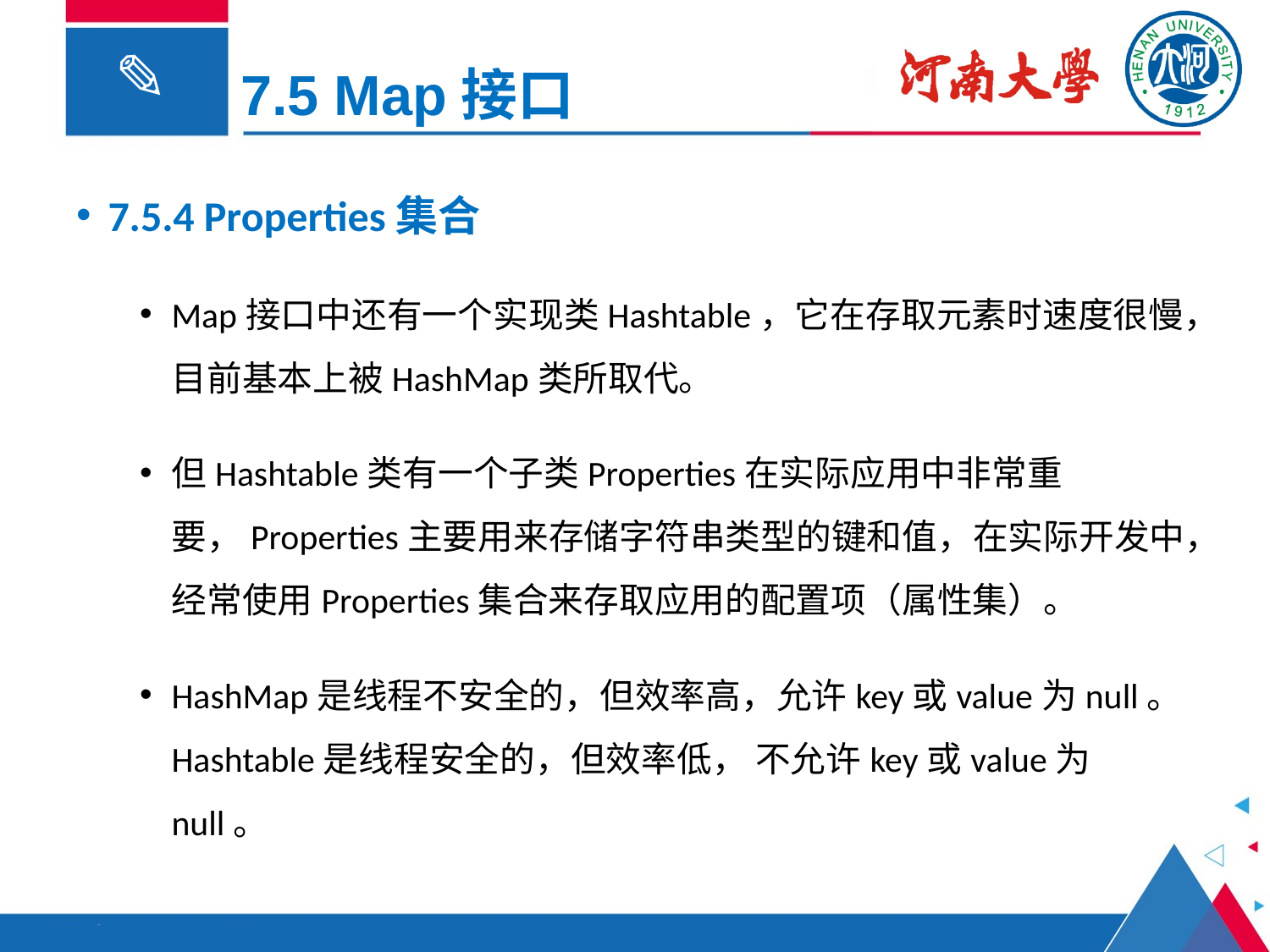

7.5 Map接口
7.5.4 Properties集合
Map接口中还有一个实现类Hashtable，它在存取元素时速度很慢，目前基本上被HashMap类所取代。
但Hashtable类有一个子类Properties在实际应用中非常重要，Properties主要用来存储字符串类型的键和值，在实际开发中，经常使用Properties集合来存取应用的配置项（属性集）。
HashMap是线程不安全的，但效率高，允许key或value为null。Hashtable是线程安全的，但效率低， 不允许key或value为null。